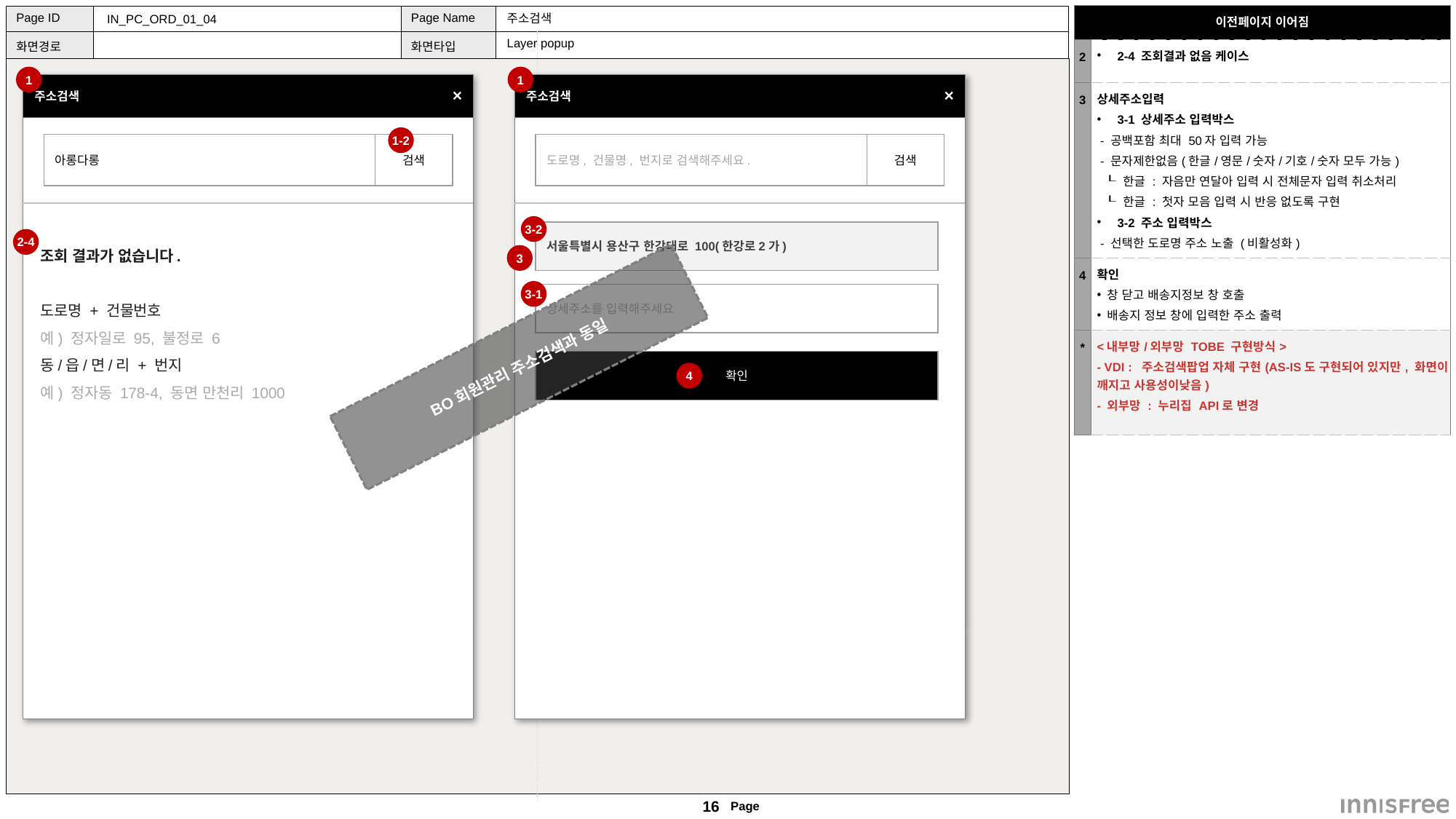

| 이전페이지 이어짐 |  |
| --- | --- |
| 2 | 2-4 조회결과 없음 케이스 |
| 3 | 상세주소입력 3-1 상세주소 입력박스 - 공백포함 최대 50자 입력 가능 - 문자제한없음(한글/영문/숫자/기호/숫자 모두 가능) ┖ 한글 : 자음만 연달아 입력 시 전체문자 입력 취소처리 ┖ 한글 : 첫자 모음 입력 시 반응 없도록 구현 3-2 주소 입력박스 - 선택한 도로명 주소 노출 (비활성화) |
| 4 | 확인 창 닫고 배송지정보 창 호출 배송지 정보 창에 입력한 주소 출력 |
| \* | <내부망/외부망 TOBE 구현방식> - VDI : 주소검색팝업 자체 구현(AS-IS도 구현되어 있지만, 화면이 깨지고 사용성이낮음) - 외부망 : 누리집 API로 변경 |
 IN_PC_ORD_01_04
# 주소검색
Layer popup
1
1
| 주소검색 | × |
| --- | --- |
|  |  |
|  |  |
| 주소검색 | × |
| --- | --- |
|  |  |
|  |  |
1-2
검색
검색
아롱다롱
도로명, 건물명, 번지로 검색해주세요.
3-2
서울특별시 용산구 한강대로 100(한강로2가)
2-4
조회 결과가 없습니다.
도로명 + 건물번호
예) 정자일로 95, 불정로 6
동/읍/면/리 + 번지
예) 정자동 178-4, 동면 만천리 1000

3
3-1
상세주소를 입력해주세요
BO회원관리 주소검색과 동일
확인
4